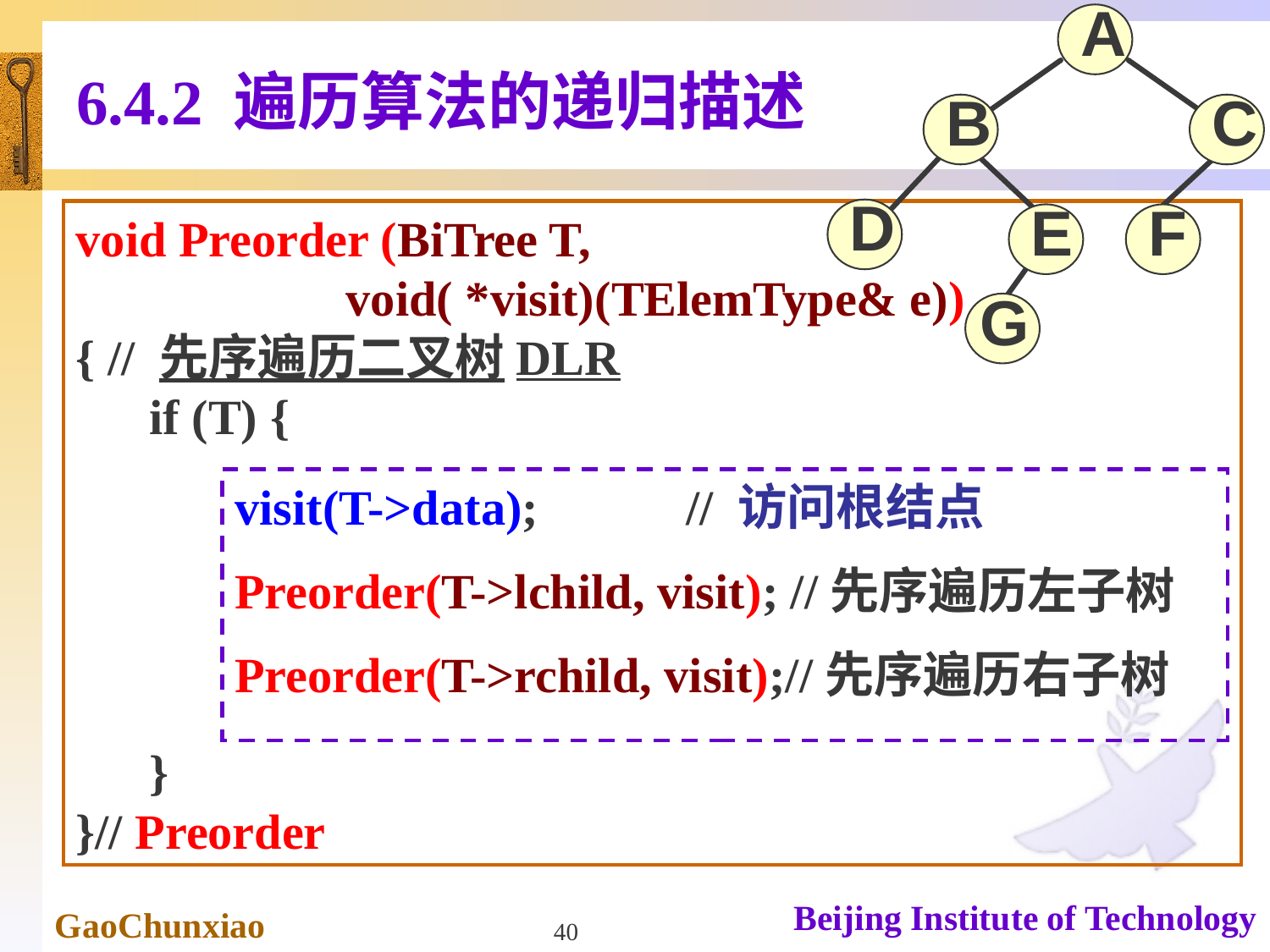

A

 B

 C

 D

 E

 F

G

# 6.4.2 遍历算法的递归描述
void Preorder (BiTree T,
                      void( *visit)(TElemType& e))
{ // 先序遍历二叉树DLR
      if (T) {

      }
}// Preorder
visit(T->data);            // 访问根结点
Preorder(T->lchild, visit); //先序遍历左子树
Preorder(T->rchild, visit);//先序遍历右子树
40